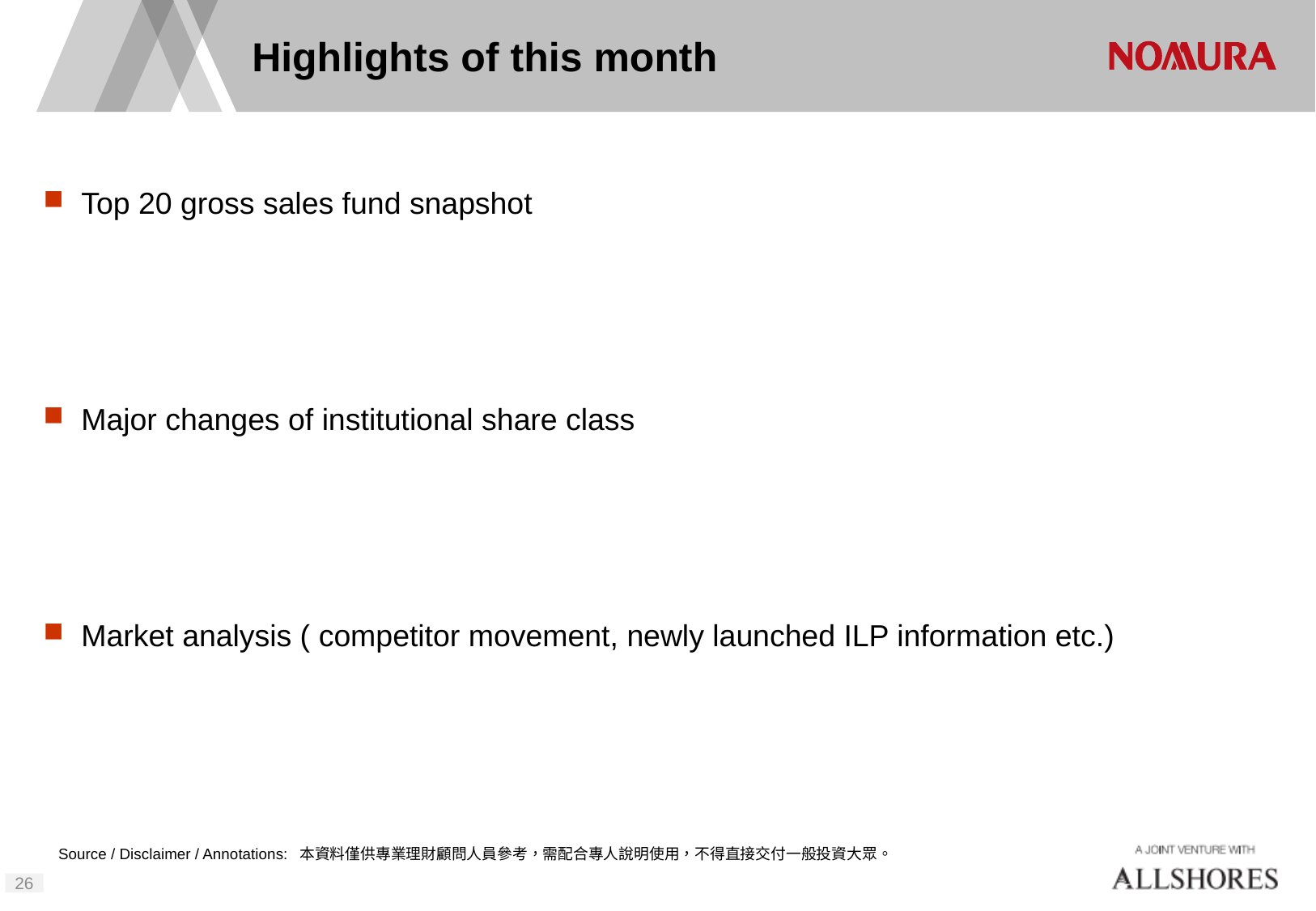

# Highlights of this month
Top 20 gross sales fund snapshot

Major changes of institutional share class

Market analysis ( competitor movement, newly launched ILP information etc.)

Source / Disclaimer / Annotations:  本資料僅供專業理財顧問人員參考，需配合專人說明使用，不得直接交付一般投資大眾。
26